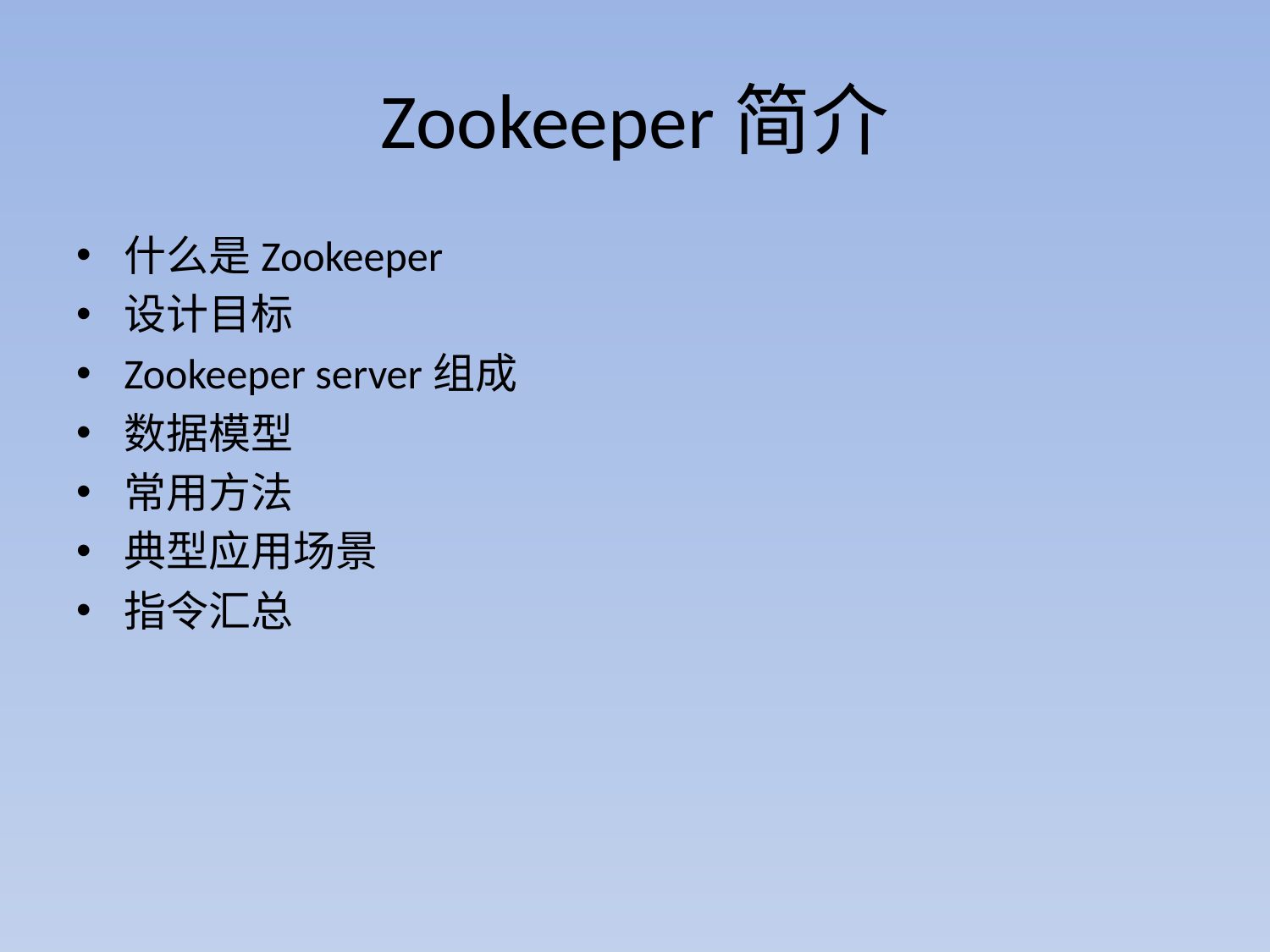

# Zookeeper简介
什么是Zookeeper
设计目标
Zookeeper server组成
数据模型
常用方法
典型应用场景
指令汇总